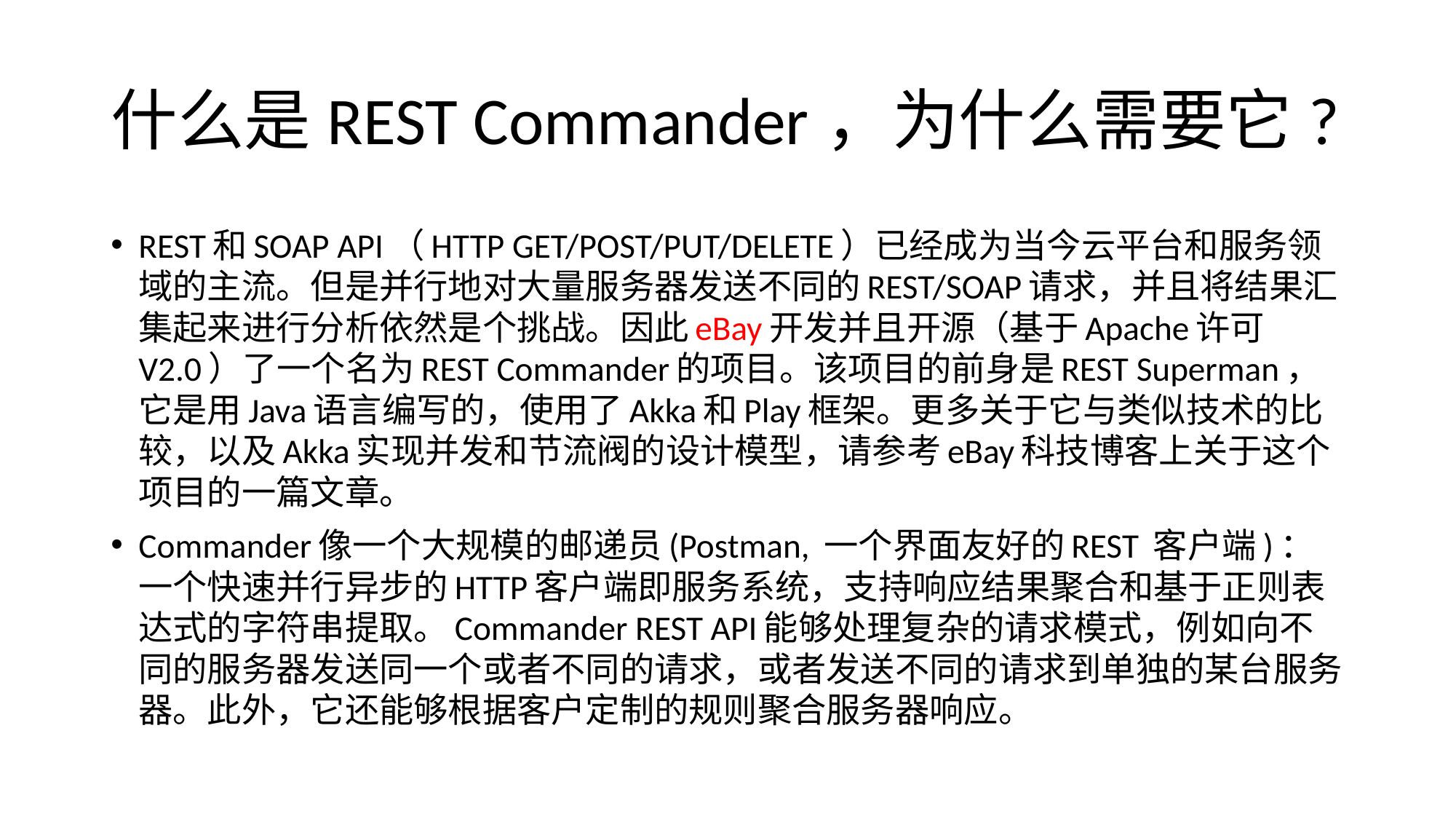

# 什么是REST Commander，为什么需要它?
REST和SOAP API（HTTP GET/POST/PUT/DELETE）已经成为当今云平台和服务领域的主流。但是并行地对大量服务器发送不同的REST/SOAP请求，并且将结果汇集起来进行分析依然是个挑战。因此eBay开发并且开源（基于Apache许可V2.0）了一个名为REST Commander的项目。该项目的前身是REST Superman，它是用Java语言编写的，使用了Akka和Play框架。更多关于它与类似技术的比较，以及Akka实现并发和节流阀的设计模型，请参考eBay科技博客上关于这个项目的一篇文章。
Commander像一个大规模的邮递员(Postman, 一个界面友好的REST 客户端)：一个快速并行异步的HTTP客户端即服务系统，支持响应结果聚合和基于正则表达式的字符串提取。Commander REST API能够处理复杂的请求模式，例如向不同的服务器发送同一个或者不同的请求，或者发送不同的请求到单独的某台服务器。此外，它还能够根据客户定制的规则聚合服务器响应。